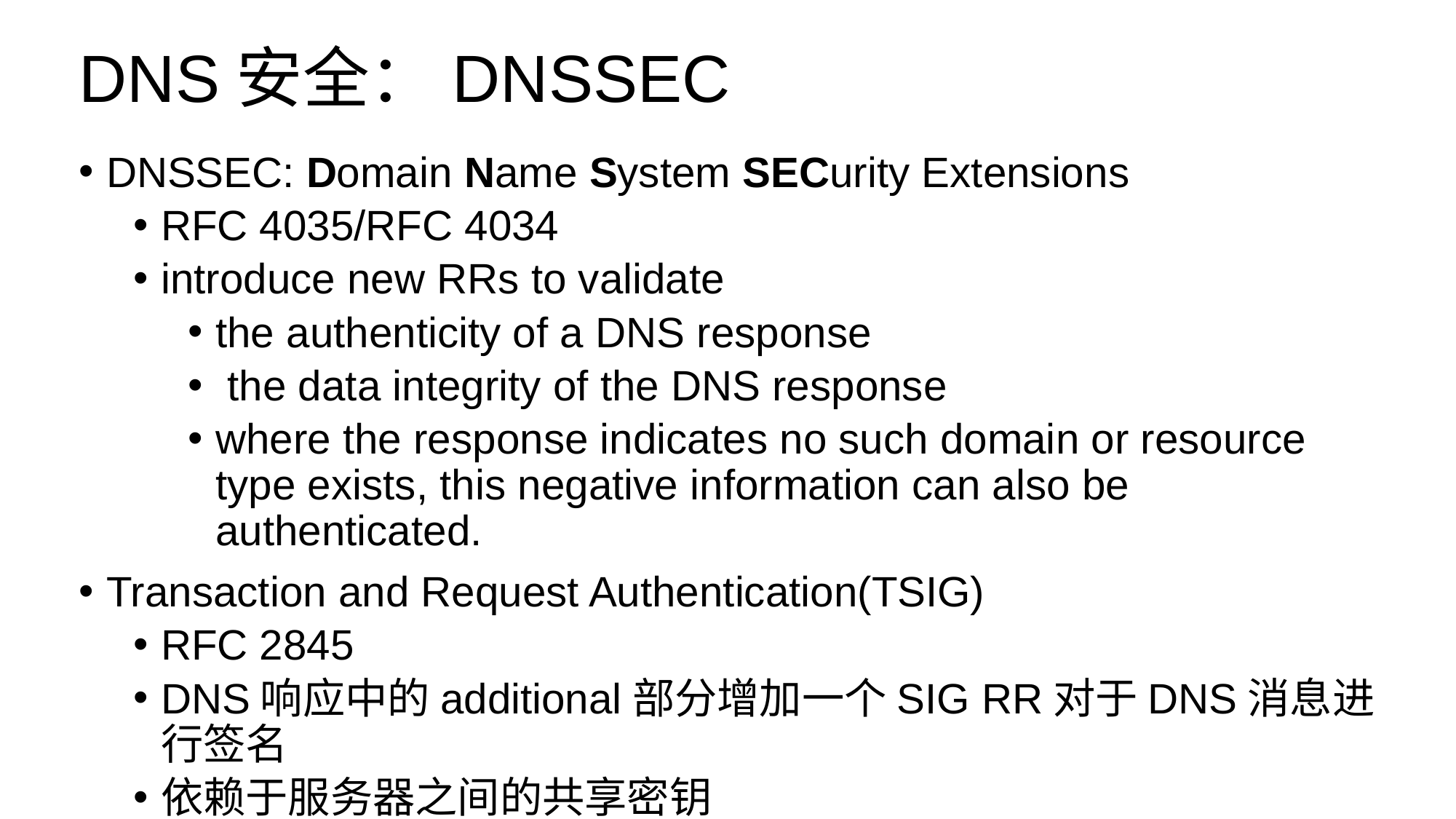

# DNS安全：DNSSEC
DNSSEC: Domain Name System SECurity Extensions
RFC 4035/RFC 4034
introduce new RRs to validate
the authenticity of a DNS response
 the data integrity of the DNS response
where the response indicates no such domain or resource type exists, this negative information can also be authenticated.
Transaction and Request Authentication(TSIG)
RFC 2845
DNS响应中的additional部分增加一个SIG RR对于DNS消息进行签名
依赖于服务器之间的共享密钥